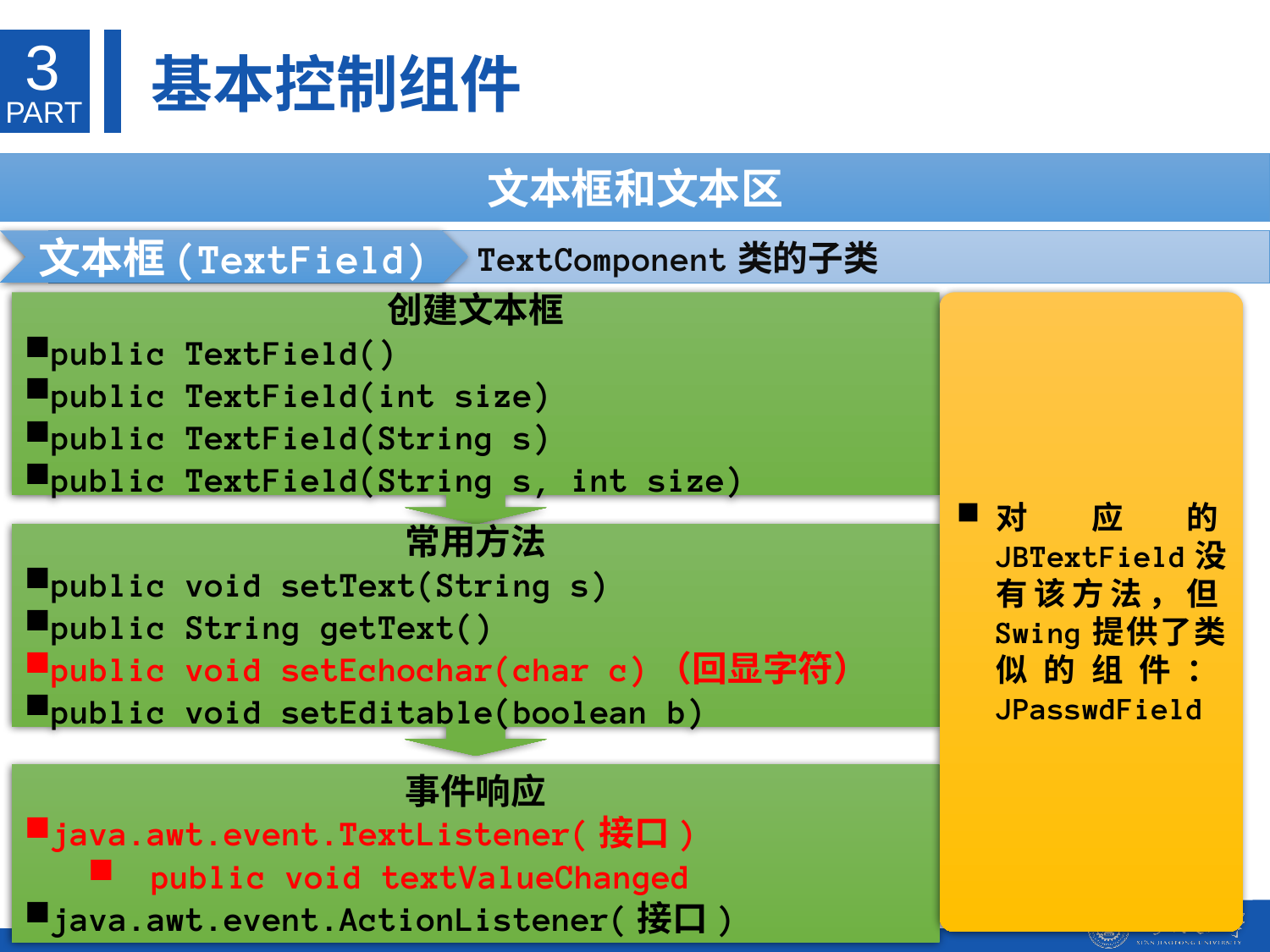

3
基本控制组件
PART
文本框和文本区
文本框(TextField)
  TextComponent类的子类
对应的JBTextField没有该方法，但Swing提供了类似的组件：JPasswdField
创建文本框
public TextField()
public TextField(int size)
public TextField(String s)
public TextField(String s, int size)
常用方法
public void setText(String s)
public String getText()
public void setEchochar(char c)（回显字符）
public void setEditable(boolean b)
事件响应
java.awt.event.TextListener(接口)
public void textValueChanged
java.awt.event.ActionListener(接口)